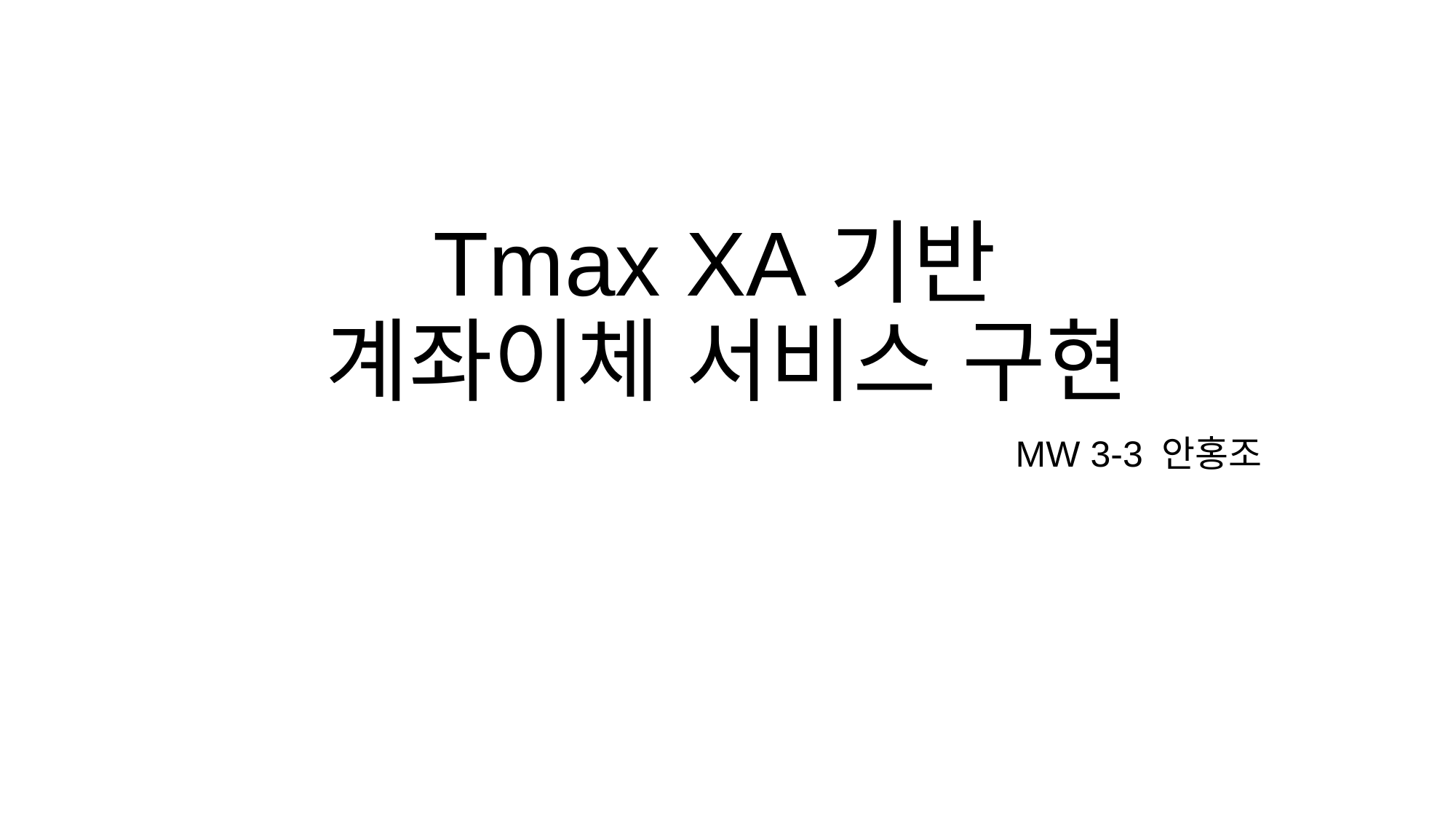

# Tmax XA기반 계좌이체 서비스 구현
MW 3-3 안홍조